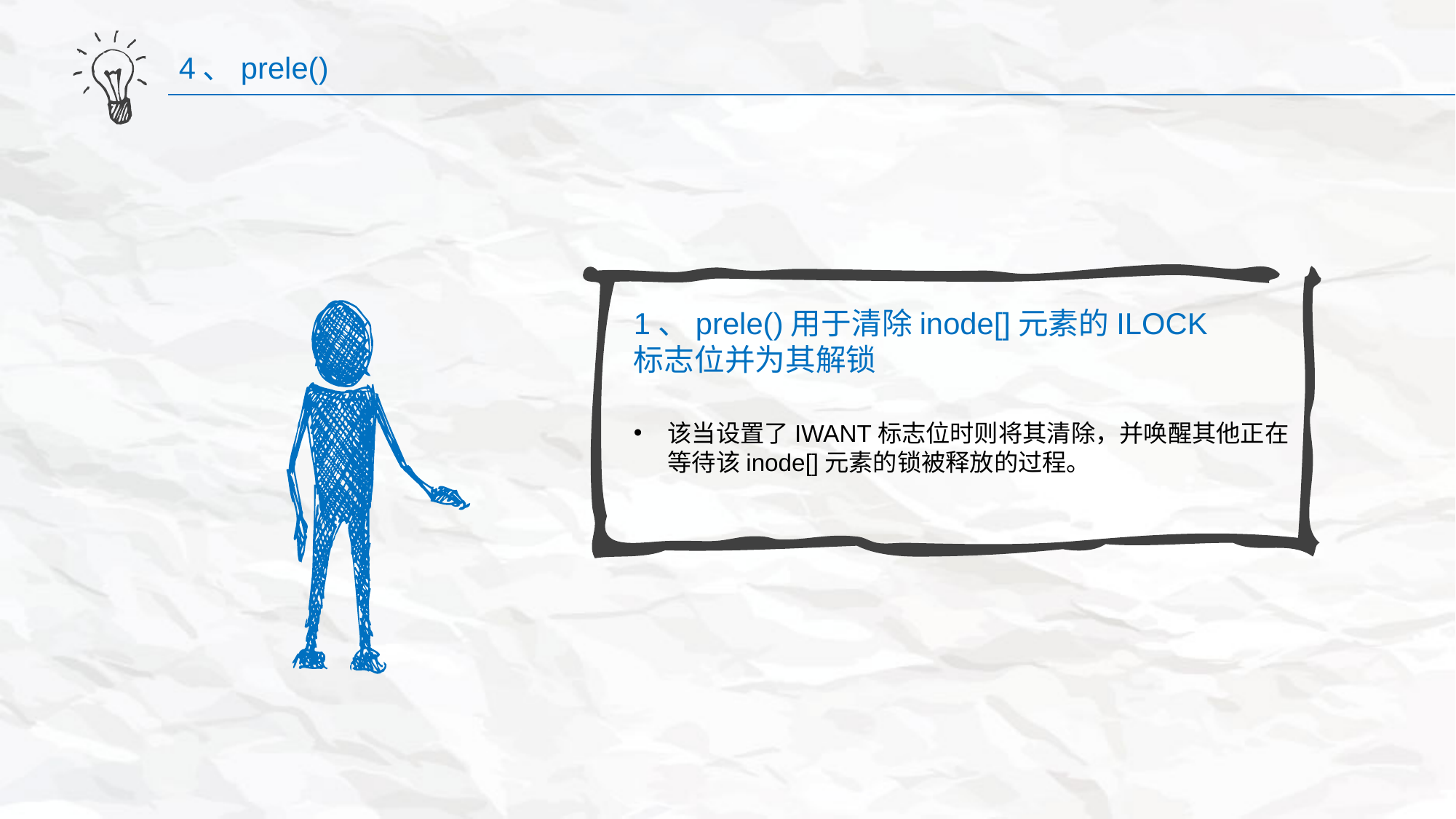

4、prele()

1、prele()用于清除inode[]元素的ILOCK标志位并为其解锁

该当设置了IWANT标志位时则将其清除，并唤醒其他正在等待该inode[]元素的锁被释放的过程。